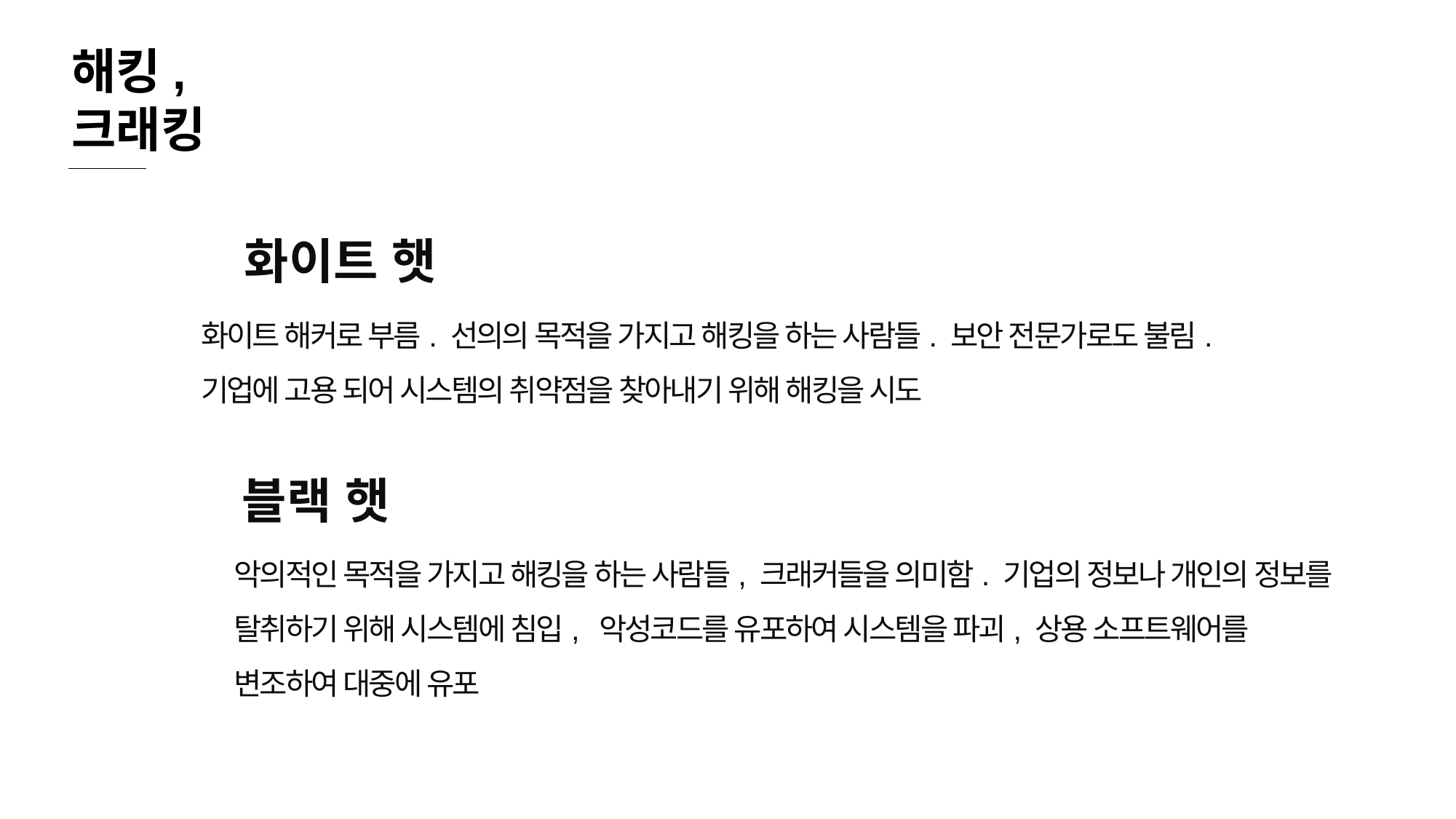

해킹,
크래킹
화이트 햇
화이트 해커로 부름. 선의의 목적을 가지고 해킹을 하는 사람들. 보안 전문가로도 불림.
기업에 고용 되어 시스템의 취약점을 찾아내기 위해 해킹을 시도
블랙 햇
악의적인 목적을 가지고 해킹을 하는 사람들, 크래커들을 의미함. 기업의 정보나 개인의 정보를 탈취하기 위해 시스템에 침입,  악성코드를 유포하여 시스템을 파괴, 상용 소프트웨어를 변조하여 대중에 유포